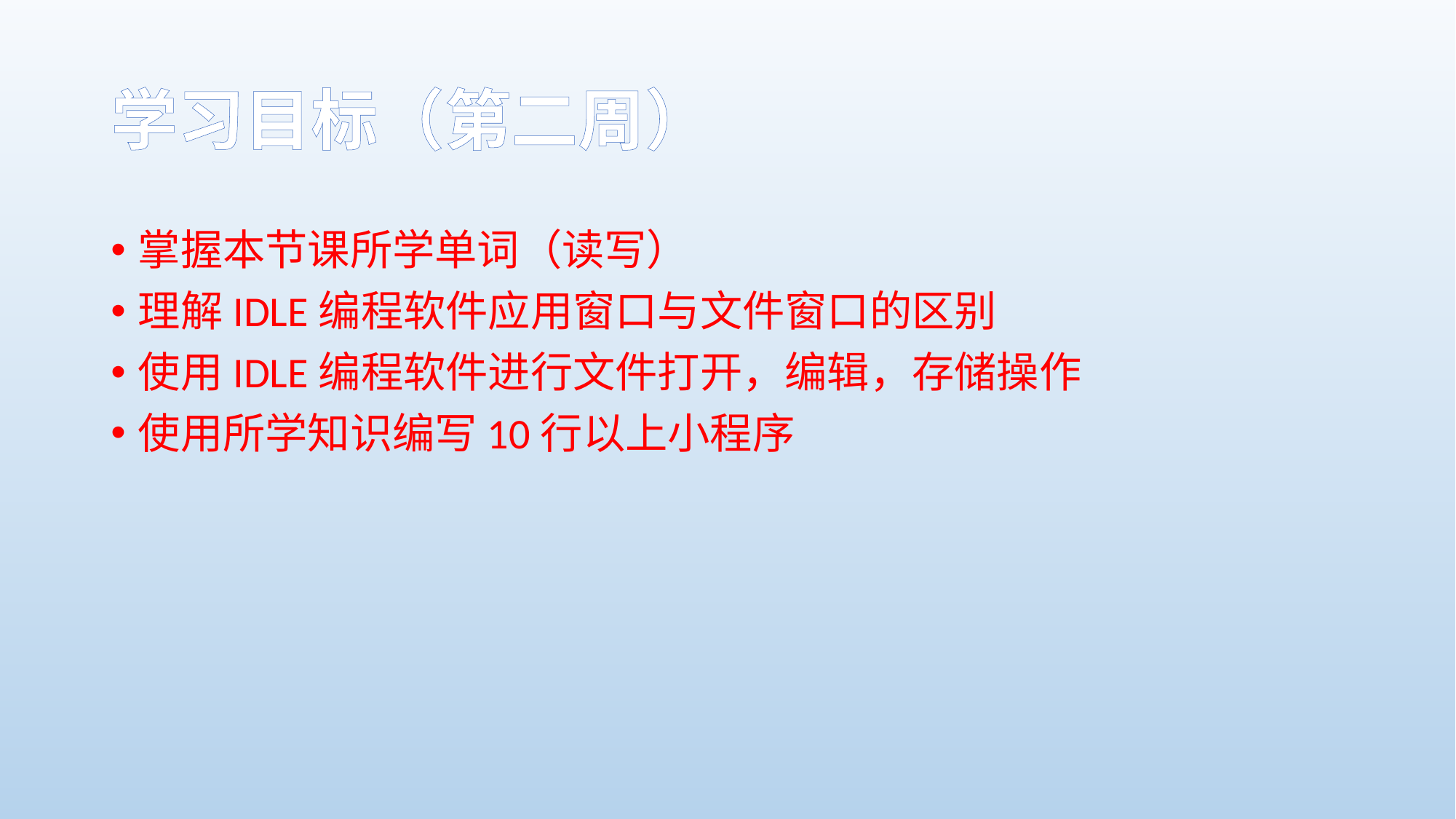

# 学习目标（第二周）
掌握本节课所学单词（读写）
理解IDLE编程软件应用窗口与文件窗口的区别
使用IDLE编程软件进行文件打开，编辑，存储操作
使用所学知识编写10行以上小程序